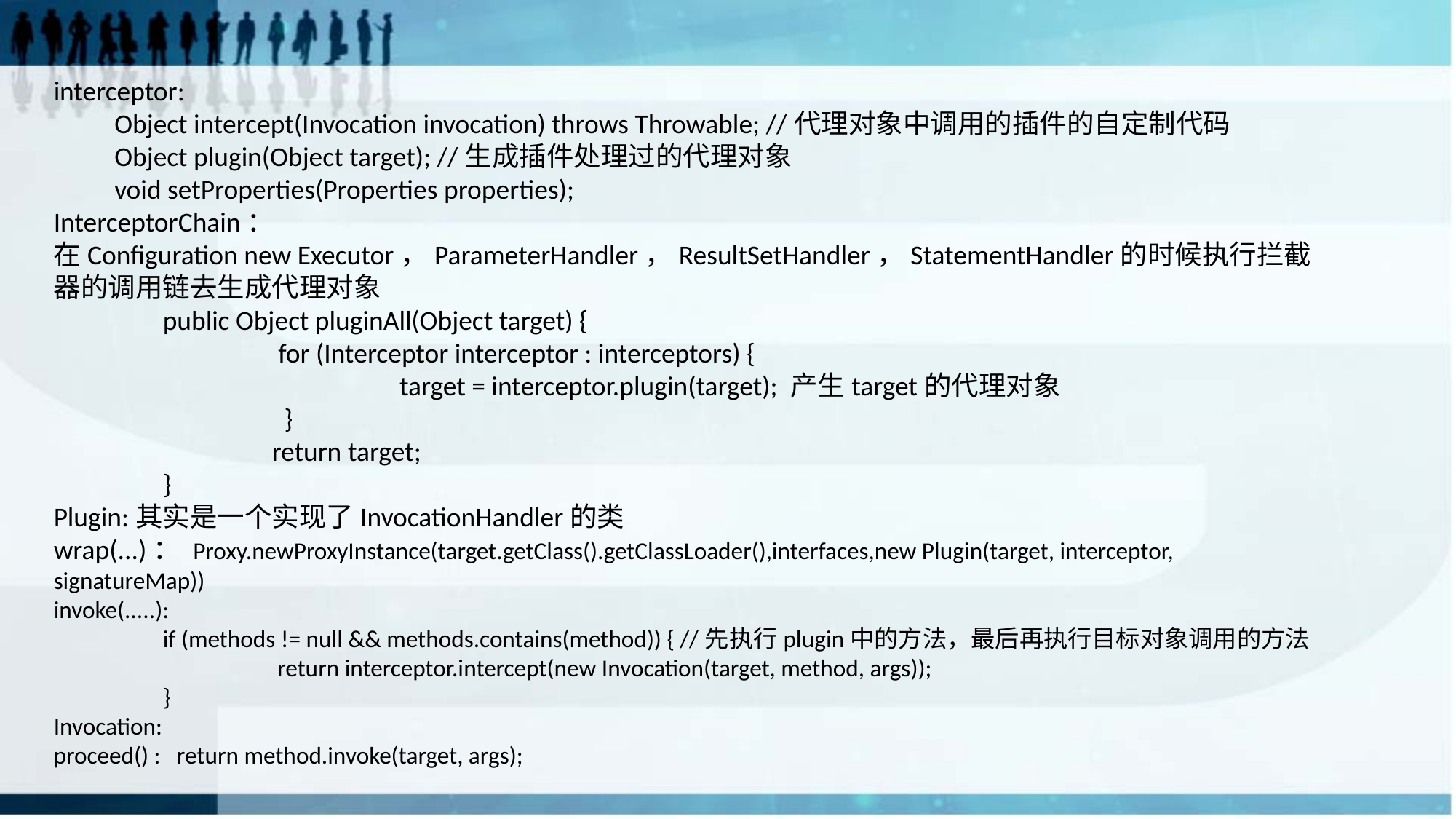

interceptor:
 Object intercept(Invocation invocation) throws Throwable; //代理对象中调用的插件的自定制代码
 Object plugin(Object target); //生成插件处理过的代理对象
 void setProperties(Properties properties);
InterceptorChain：
在Configuration new Executor，ParameterHandler，ResultSetHandler，StatementHandler的时候执行拦截器的调用链去生成代理对象
	public Object pluginAll(Object target) {
   		 for (Interceptor interceptor : interceptors) {
   			   target = interceptor.plugin(target); 产生target的代理对象
  		  }
	    	return target;
  	}
Plugin:其实是一个实现了InvocationHandler的类
wrap(...)： Proxy.newProxyInstance(target.getClass().getClassLoader(),interfaces,new Plugin(target, interceptor, signatureMap))
invoke(.....):
	if (methods != null && methods.contains(method)) { //先执行plugin中的方法，最后再执行目标对象调用的方法
		 return interceptor.intercept(new Invocation(target, method, args));
	}
Invocation:
proceed() :   return method.invoke(target, args);